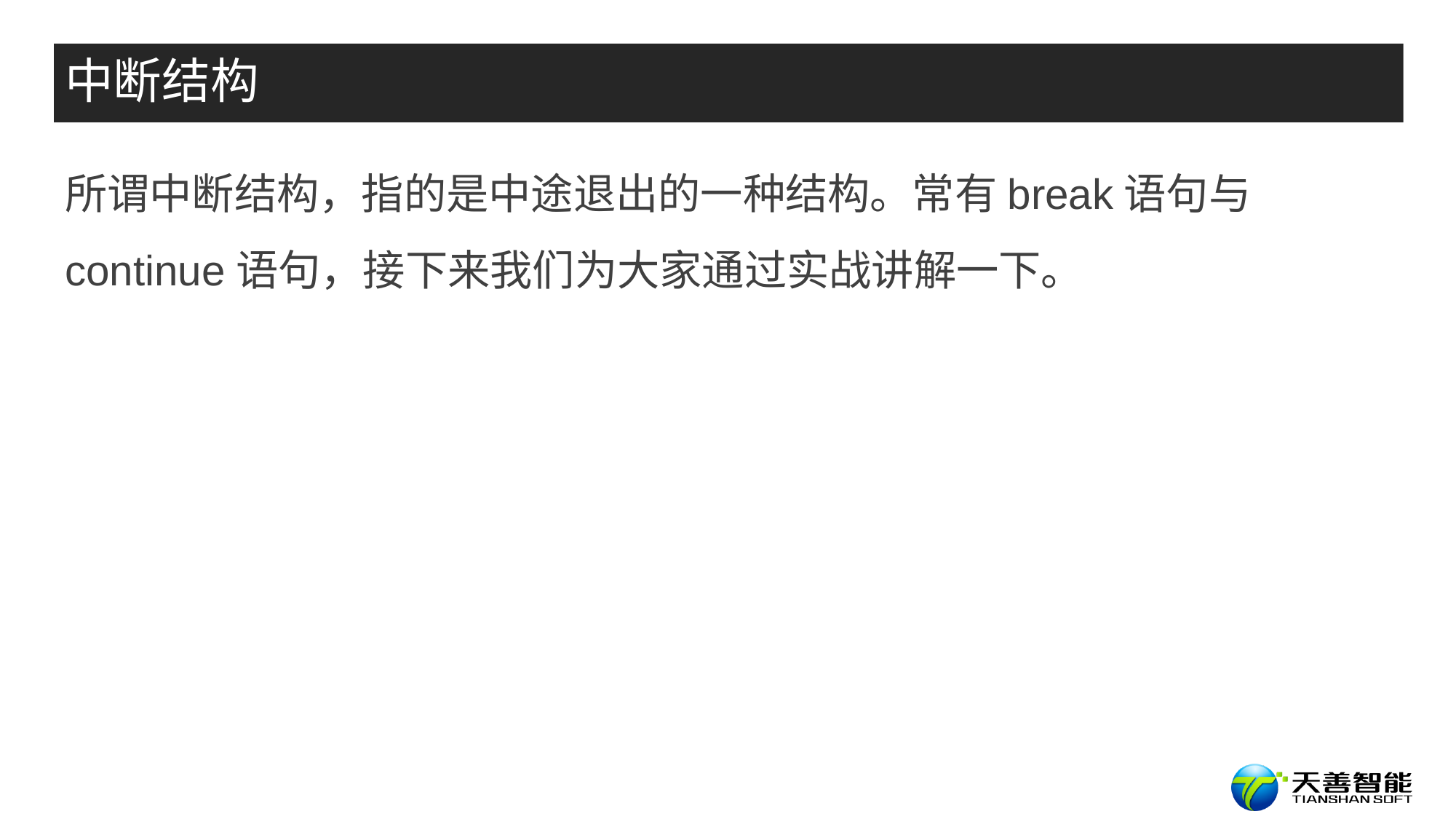

# 中断结构
所谓中断结构，指的是中途退出的一种结构。常有break语句与continue语句，接下来我们为大家通过实战讲解一下。